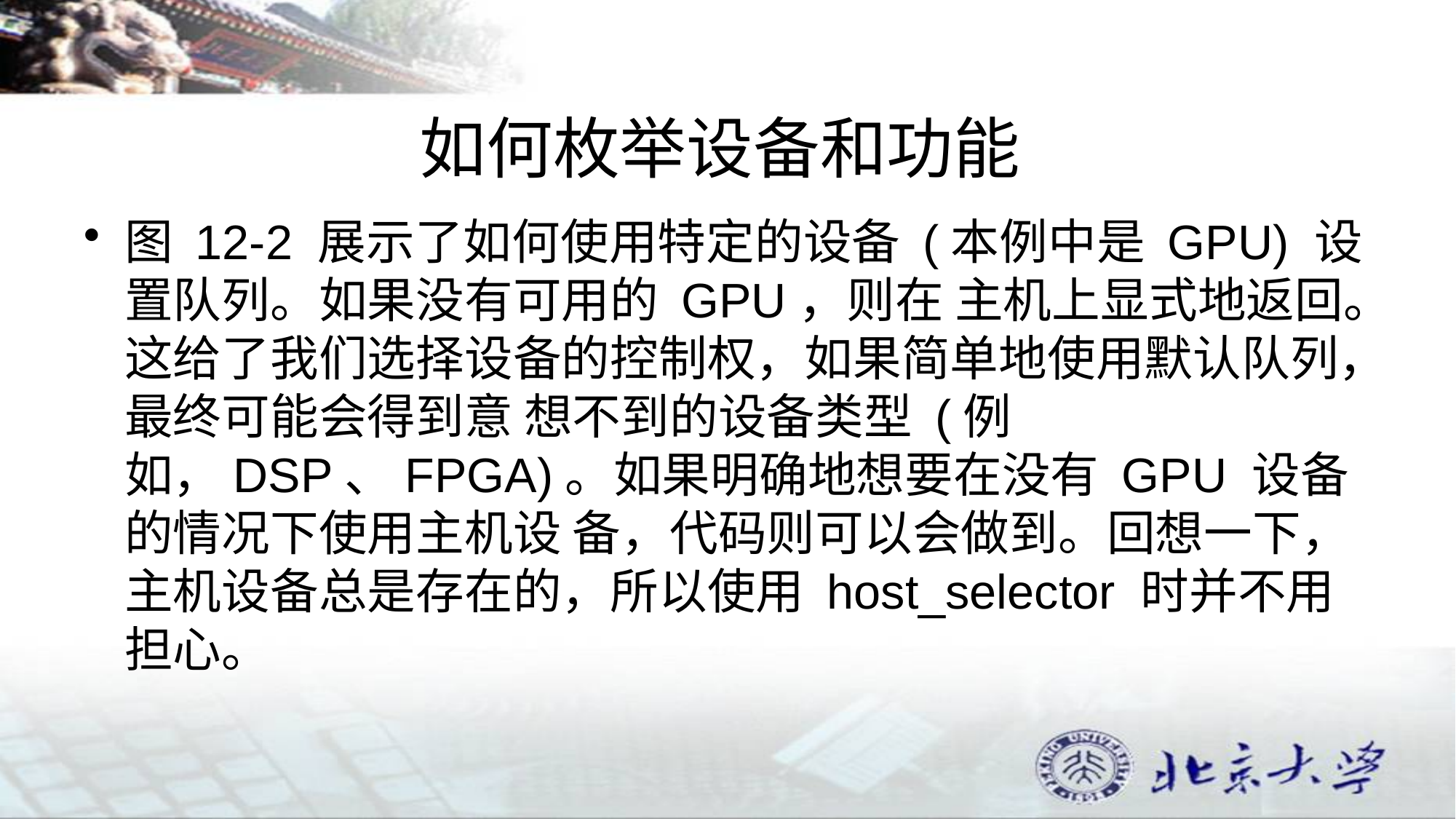

# 如何枚举设备和功能
图 12-2 展示了如何使用特定的设备 (本例中是 GPU) 设置队列。如果没有可用的 GPU，则在 主机上显式地返回。这给了我们选择设备的控制权，如果简单地使用默认队列，最终可能会得到意 想不到的设备类型 (例如，DSP、FPGA)。如果明确地想要在没有 GPU 设备的情况下使用主机设 备，代码则可以会做到。回想一下，主机设备总是存在的，所以使用 host_selector 时并不用担心。